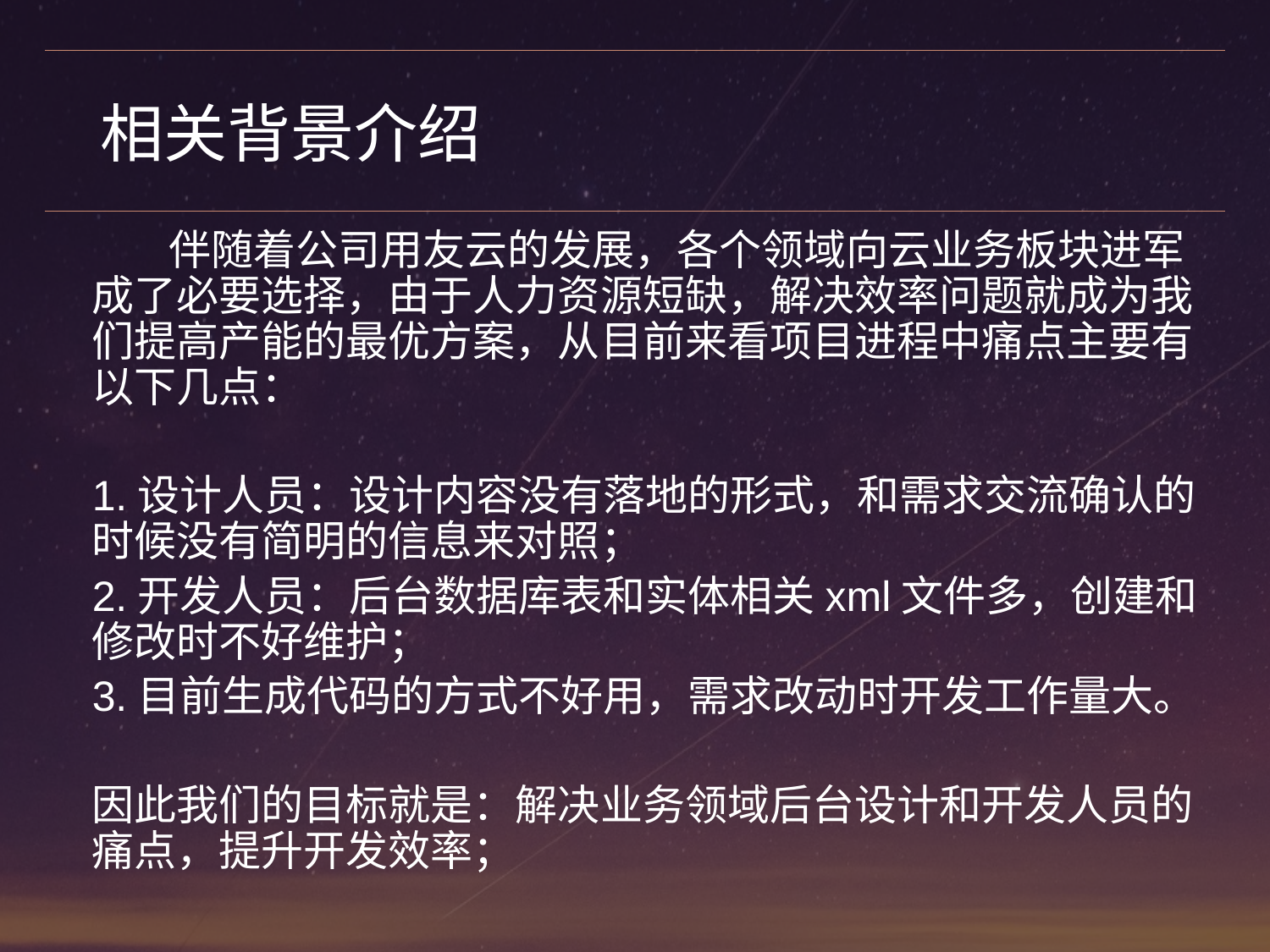

# 相关背景介绍

       伴随着公司用友云的发展，各个领域向云业务板块进军成了必要选择，由于人力资源短缺，解决效率问题就成为我们提高产能的最优方案，从目前来看项目进程中痛点主要有以下几点：

1.设计人员：设计内容没有落地的形式，和需求交流确认的时候没有简明的信息来对照；
2.开发人员：后台数据库表和实体相关xml文件多，创建和修改时不好维护；
3.目前生成代码的方式不好用，需求改动时开发工作量大。

因此我们的目标就是：解决业务领域后台设计和开发人员的痛点，提升开发效率；